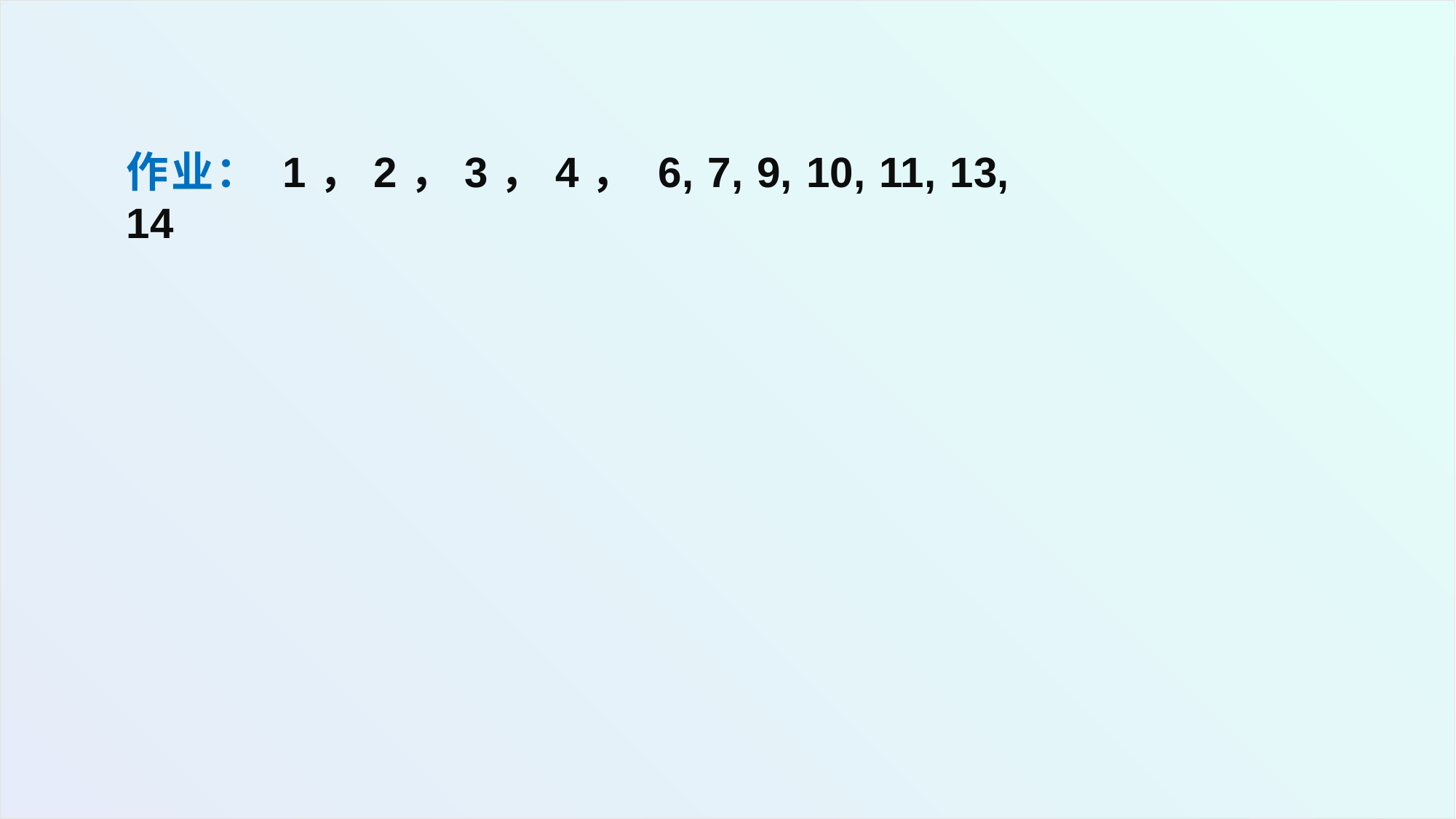

作业： 1，2，3，4， 6, 7, 9, 10, 11, 13, 14